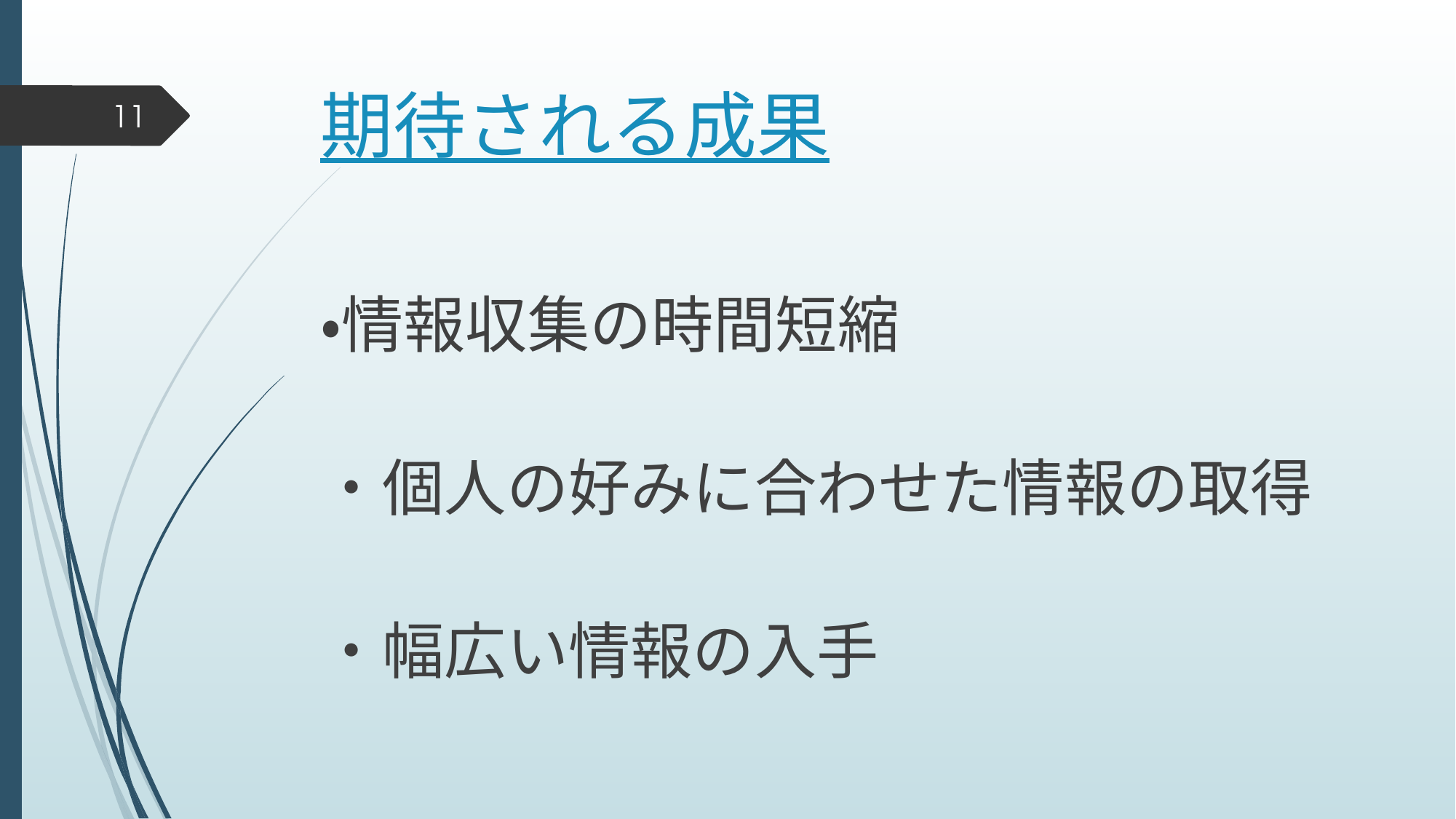

# 期待される成果
11
・情報収集の時間短縮
・個人の好みに合わせた情報の取得
・幅広い情報の入手